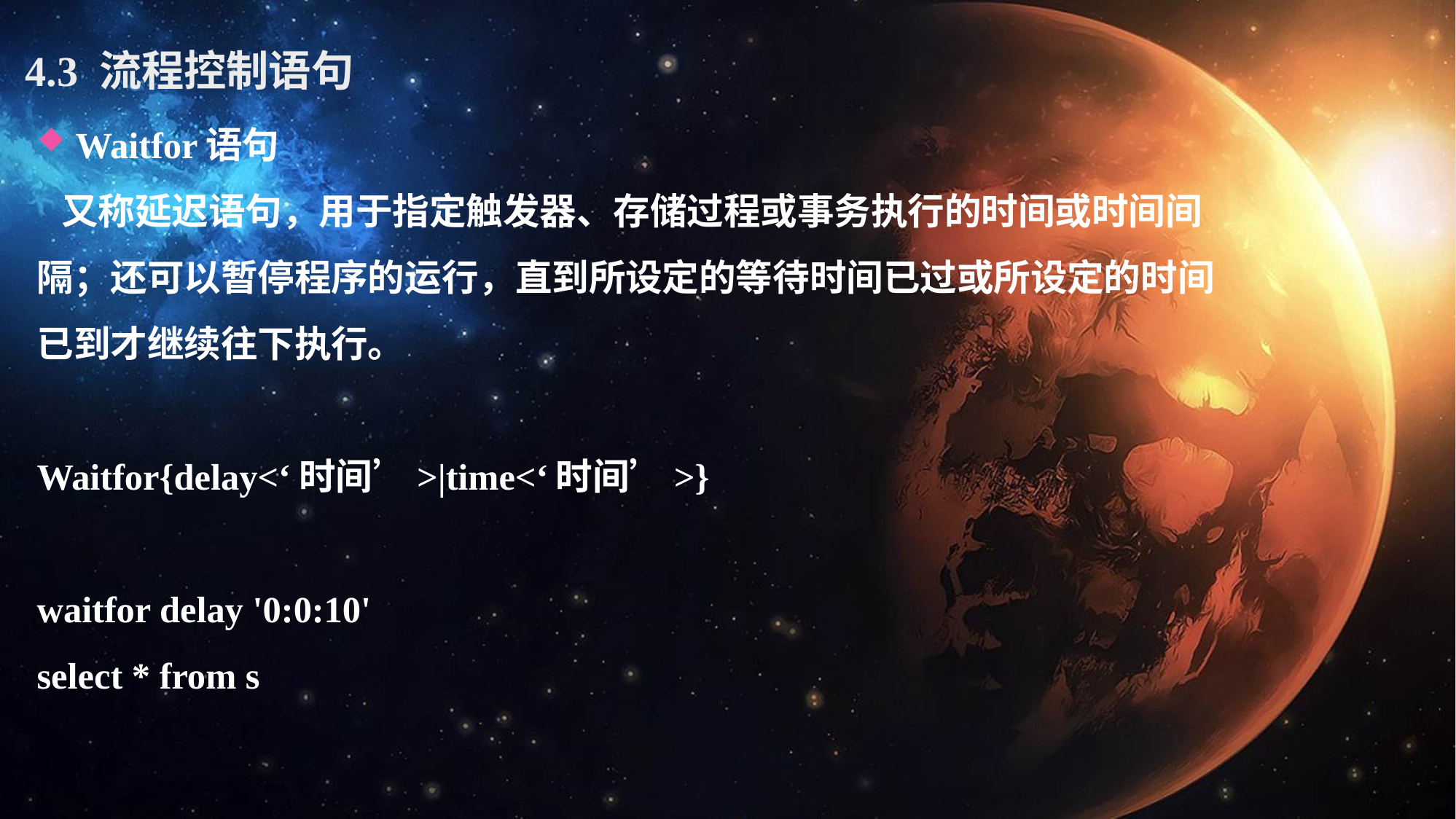

4.3 流程控制语句
Waitfor语句
  又称延迟语句，用于指定触发器、存储过程或事务执行的时间或时间间隔；还可以暂停程序的运行，直到所设定的等待时间已过或所设定的时间已到才继续往下执行。

Waitfor{delay<‘时间’>|time<‘时间’>}

waitfor delay '0:0:10'
select * from s